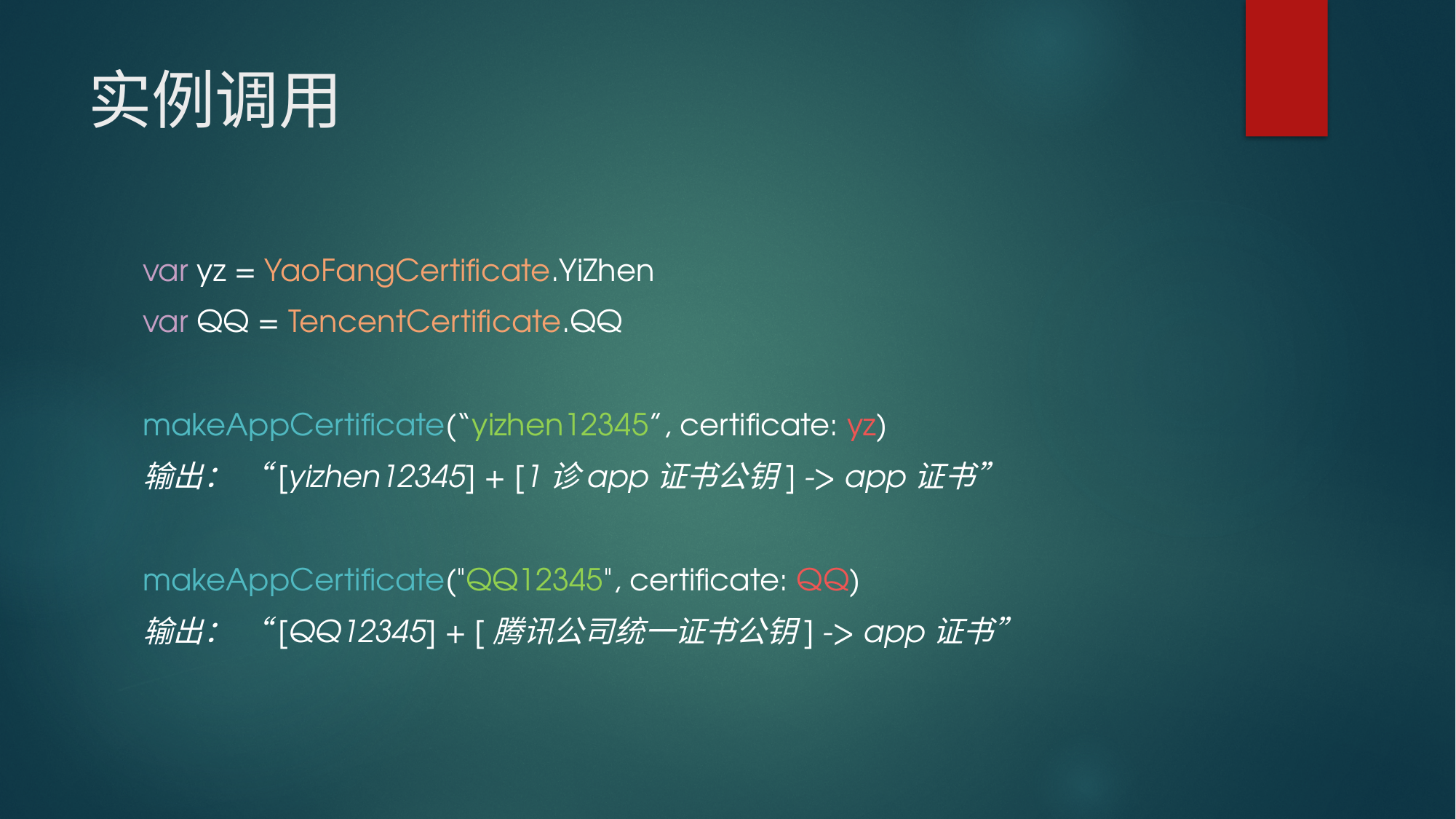

# 实例调用
var yz = YaoFangCertificate.YiZhen
var QQ = TencentCertificate.QQ

makeAppCertificate(“yizhen12345”, certificate: yz)
输出： “[yizhen12345] + [1诊app证书公钥] -> app证书”

makeAppCertificate("QQ12345", certificate: QQ)
输出： “[QQ12345] + [腾讯公司统一证书公钥] -> app证书”